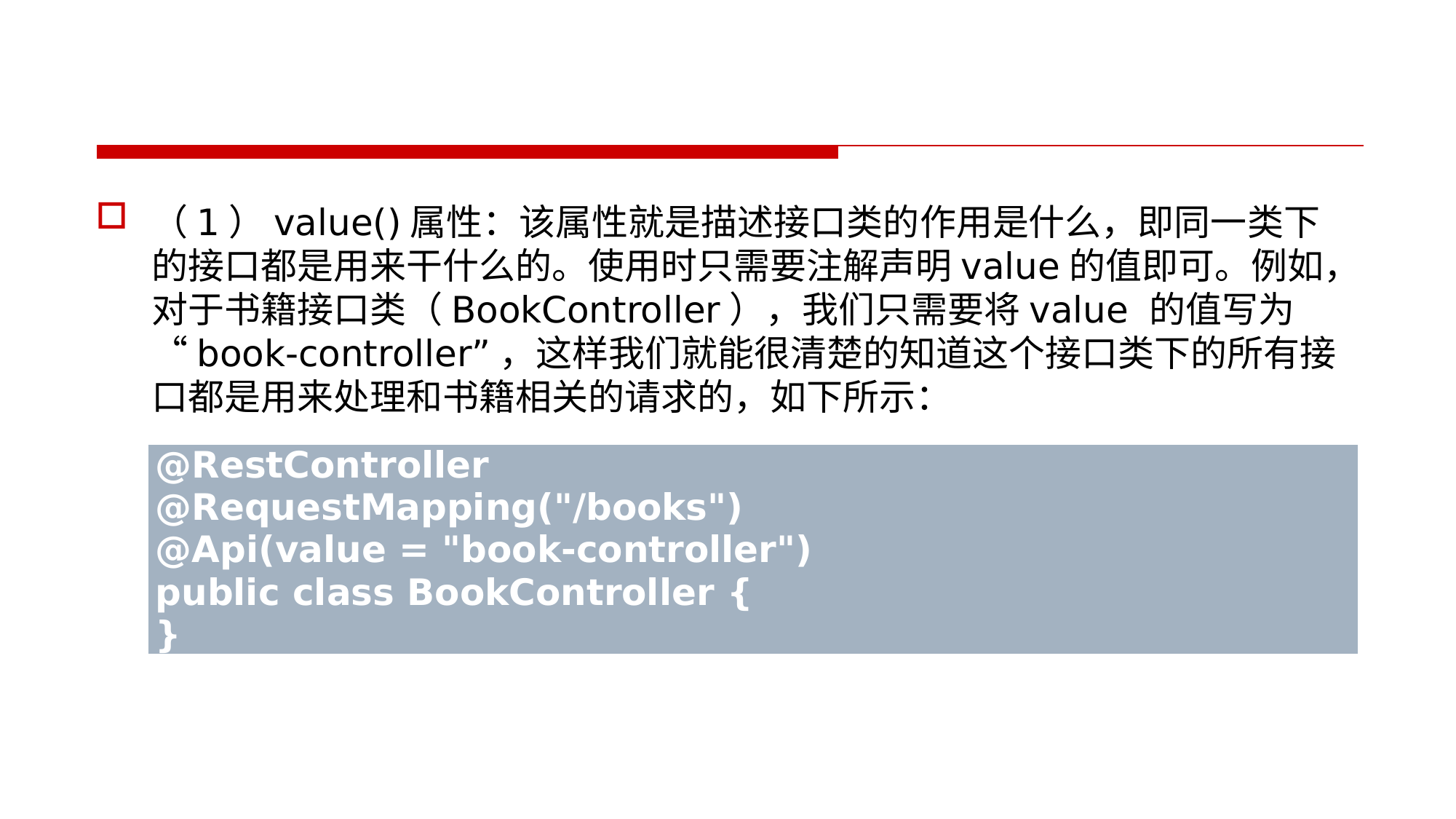

#
（1）value()属性：该属性就是描述接口类的作用是什么，即同一类下的接口都是用来干什么的。使用时只需要注解声明value的值即可。例如，对于书籍接口类（BookController），我们只需要将value 的值写为“book-controller”，这样我们就能很清楚的知道这个接口类下的所有接口都是用来处理和书籍相关的请求的，如下所示：

| @RestController @RequestMapping("/books") @Api(value = "book-controller") public class BookController { } |
| --- |